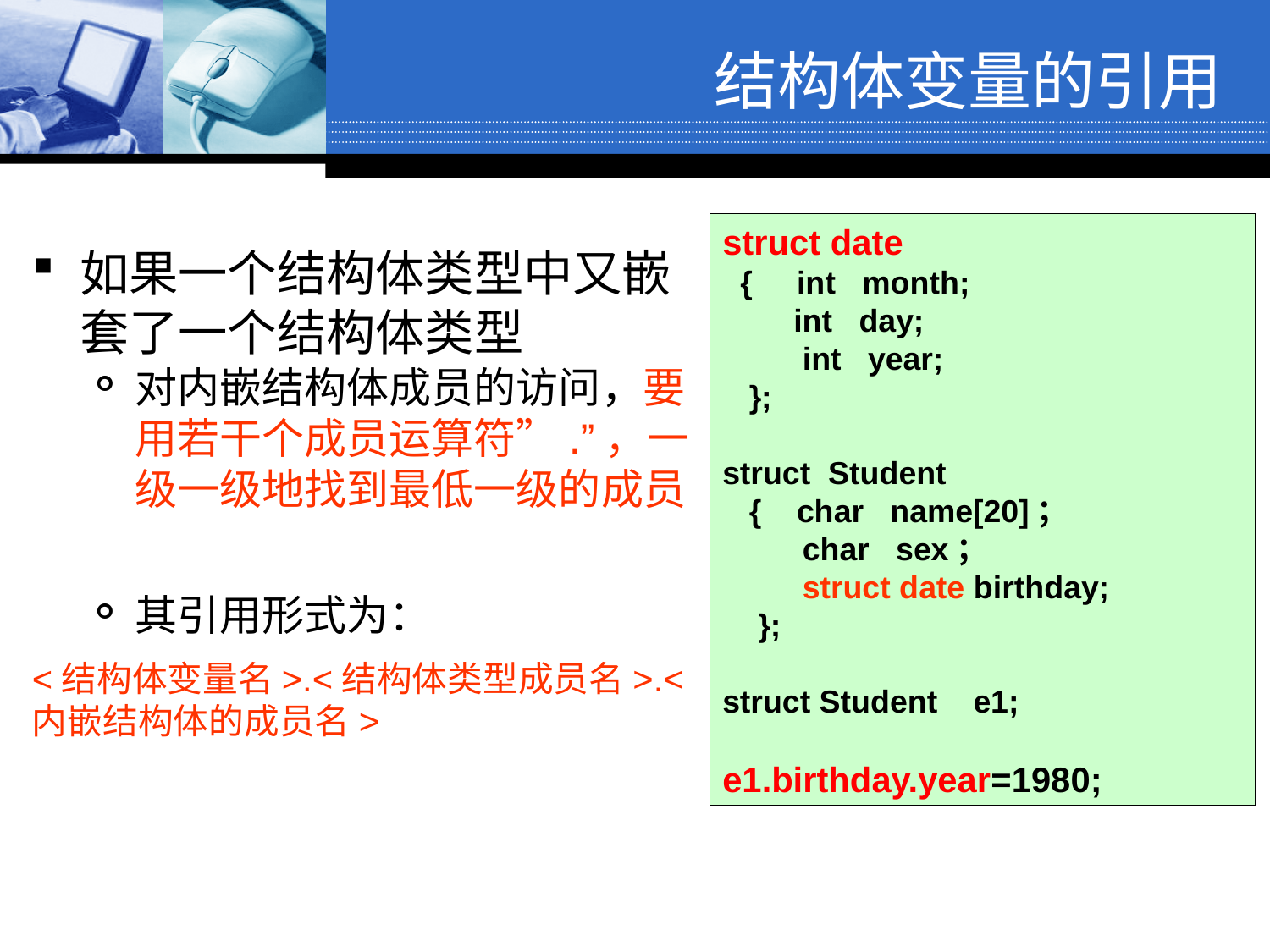

结构体变量的引用
struct date
  {     int   month;
        int   day;
         int   year;
   };

struct  Student
   {    char   name[20]；
         char   sex；
         struct date birthday;
    };

struct Student    e1;

e1.birthday.year=1980;
如果一个结构体类型中又嵌套了一个结构体类型
对内嵌结构体成员的访问，要用若干个成员运算符”.”，一级一级地找到最低一级的成员

其引用形式为：

<结构体变量名>.<结构体类型成员名>.<内嵌结构体的成员名>